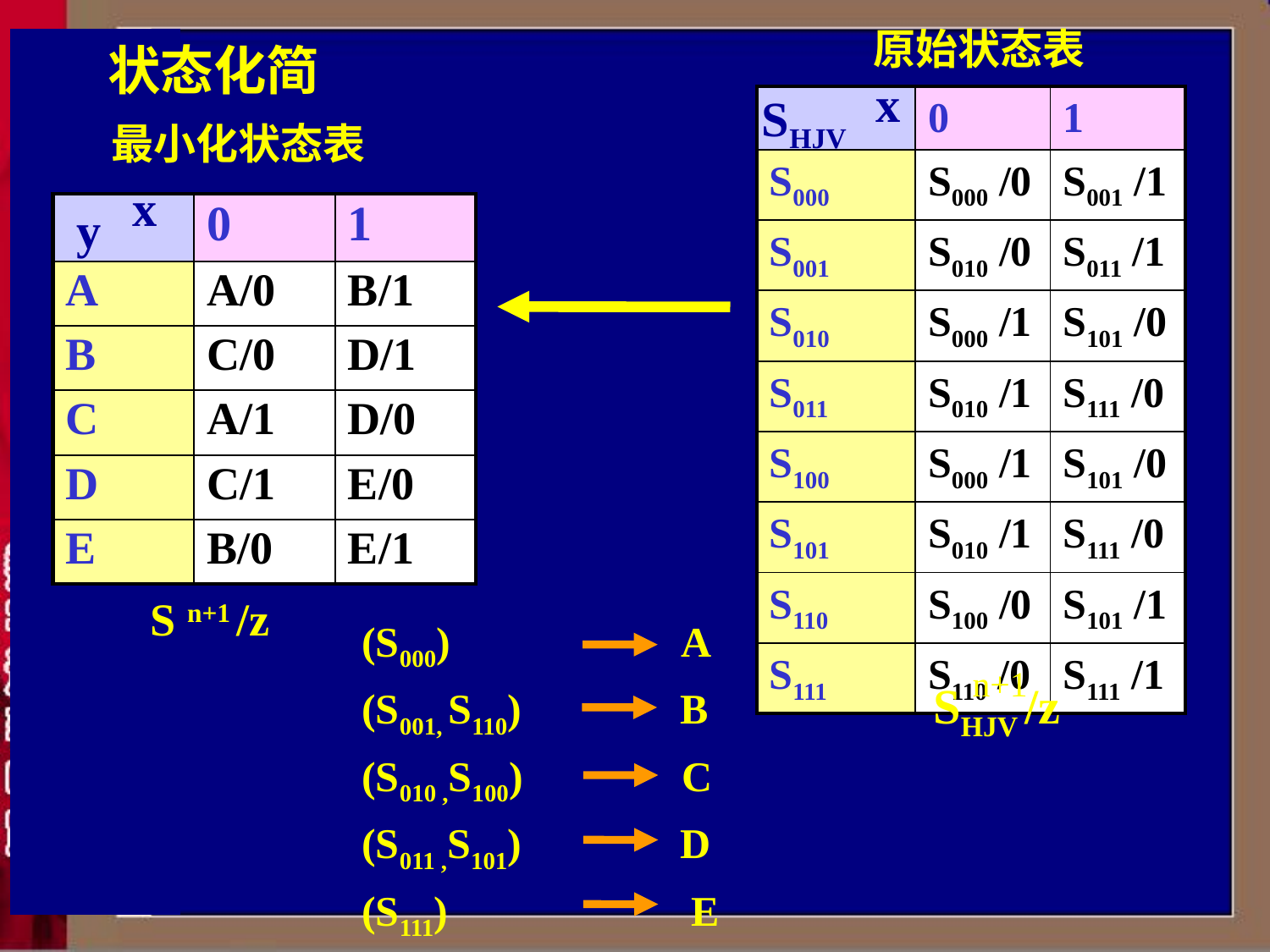

原始状态表

# 状态化简
x
SHJV
|  | 0 | 1 |
| --- | --- | --- |
| S000 | S000 /0 | S001 /1 |
| S001 | S010 /0 | S011 /1 |
| S010 | S000 /1 | S101 /0 |
| S011 | S010 /1 | S111 /0 |
| S100 | S000 /1 | S101 /0 |
| S101 | S010 /1 | S111 /0 |
| S110 | S100 /0 | S101 /1 |
| S111 | S110 /0 | S111 /1 |
最小化状态表
x
y
|  | 0 | 1 |
| --- | --- | --- |
| A | A/0 | B/1 |
| B | C/0 | D/1 |
| C | A/1 | D/0 |
| D | C/1 | E/0 |
| E | B/0 | E/1 |

S n+1 /z
(S000)                      A
(S001, S110)               B
(S010 ,S100)               C
(S011 ,S101)               D
(S111)                       E

n+1
SHJV /z